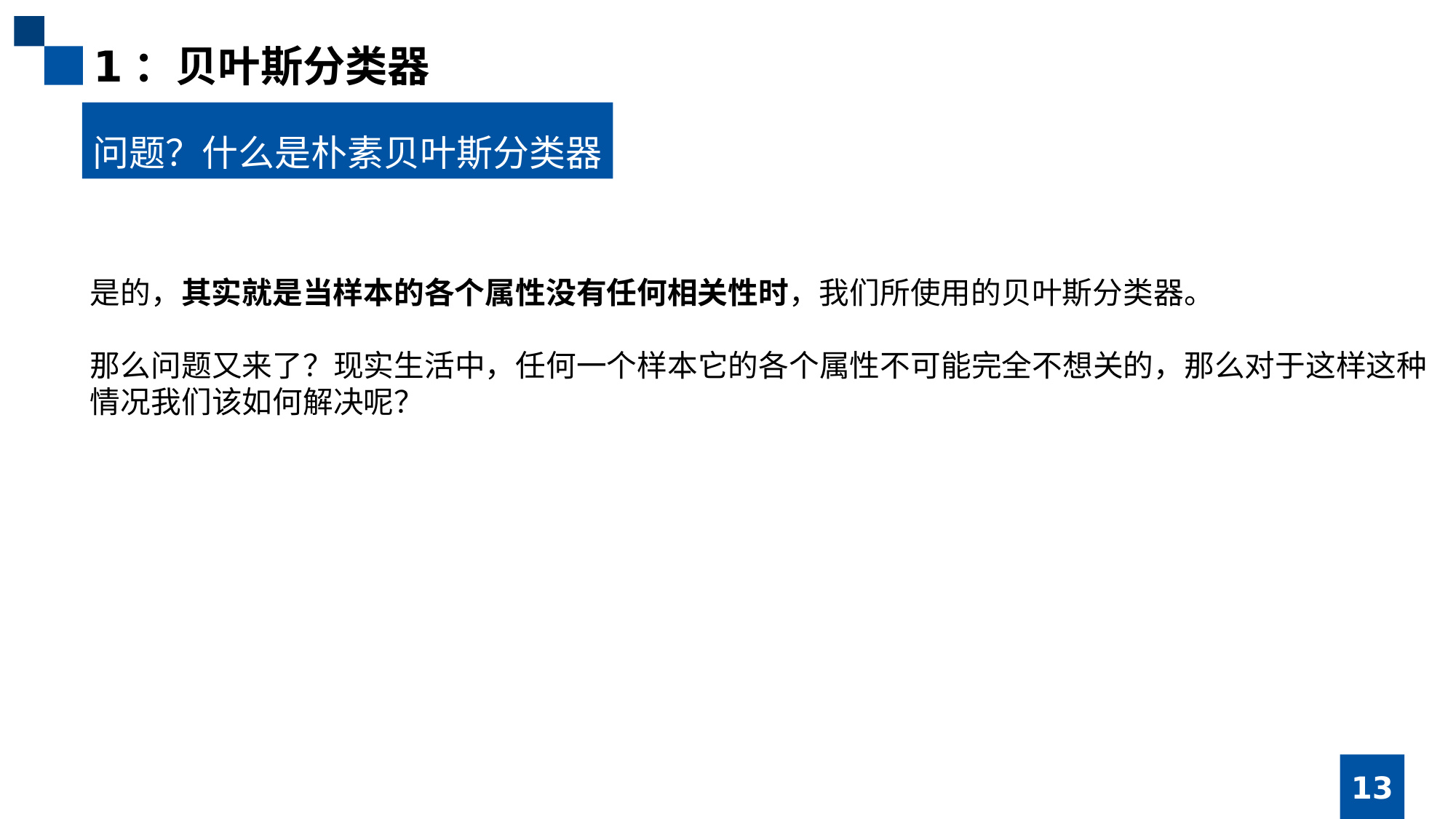

1：贝叶斯分类器
问题？什么是朴素贝叶斯分类器
是的，其实就是当样本的各个属性没有任何相关性时，我们所使用的贝叶斯分类器。

那么问题又来了？现实生活中，任何一个样本它的各个属性不可能完全不想关的，那么对于这样这种情况我们该如何解决呢？

13